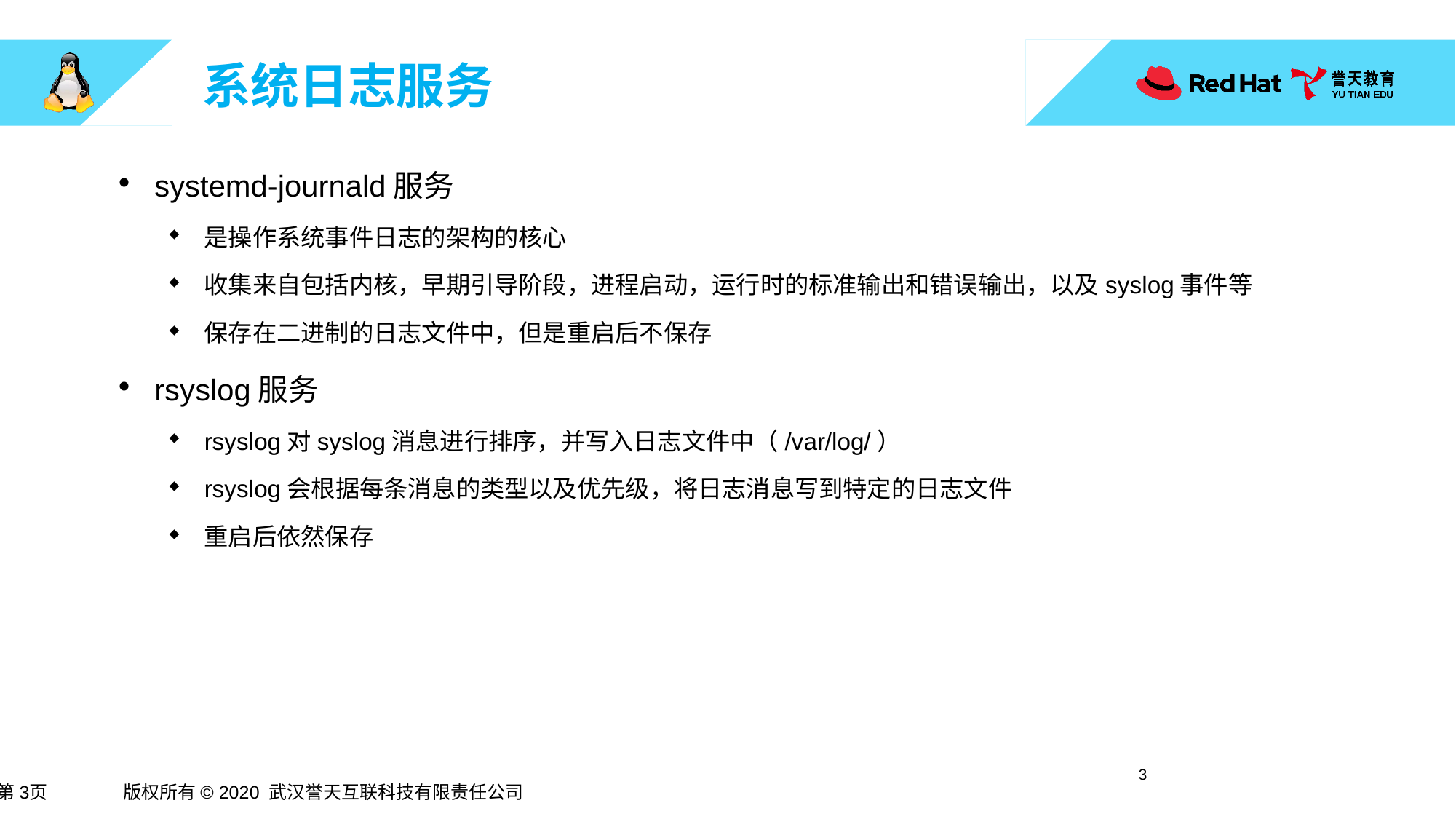

# 系统日志服务
systemd-journald服务
是操作系统事件日志的架构的核心
收集来自包括内核，早期引导阶段，进程启动，运行时的标准输出和错误输出，以及syslog事件等
保存在二进制的日志文件中，但是重启后不保存
rsyslog服务
rsyslog对syslog消息进行排序，并写入日志文件中（/var/log/）
rsyslog会根据每条消息的类型以及优先级，将日志消息写到特定的日志文件
重启后依然保存
3